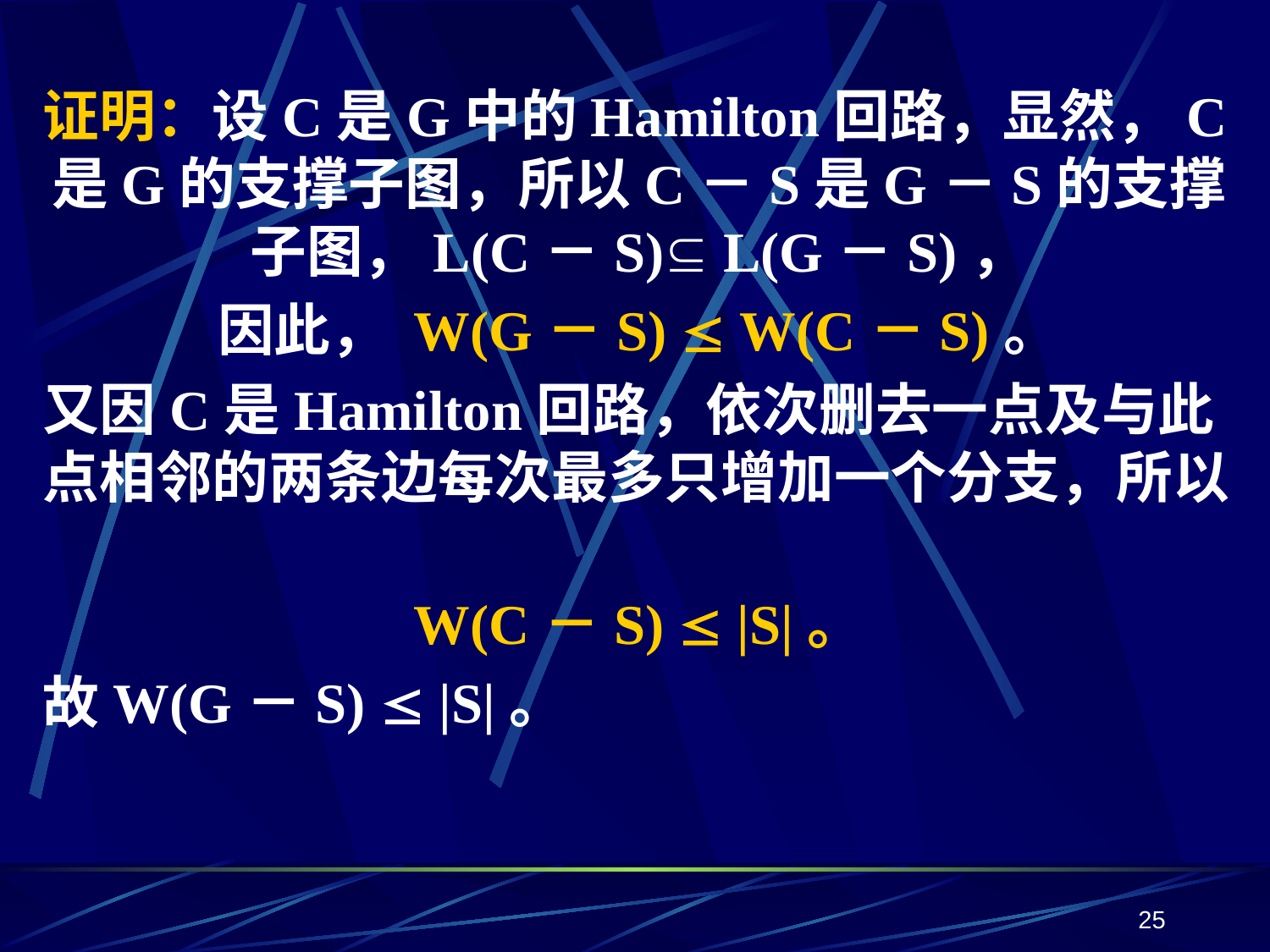

证明：设C是G中的Hamilton回路，显然，C是G的支撑子图，所以C－S是G－S的支撑子图，L(C－S)⊆ L(G－S)，
因此， W(G－S) ≤ W(C－S)。
又因C是Hamilton回路，依次删去一点及与此点相邻的两条边每次最多只增加一个分支，所以
W(C－S) ≤ |S|。
故W(G－S) ≤ |S|。

25